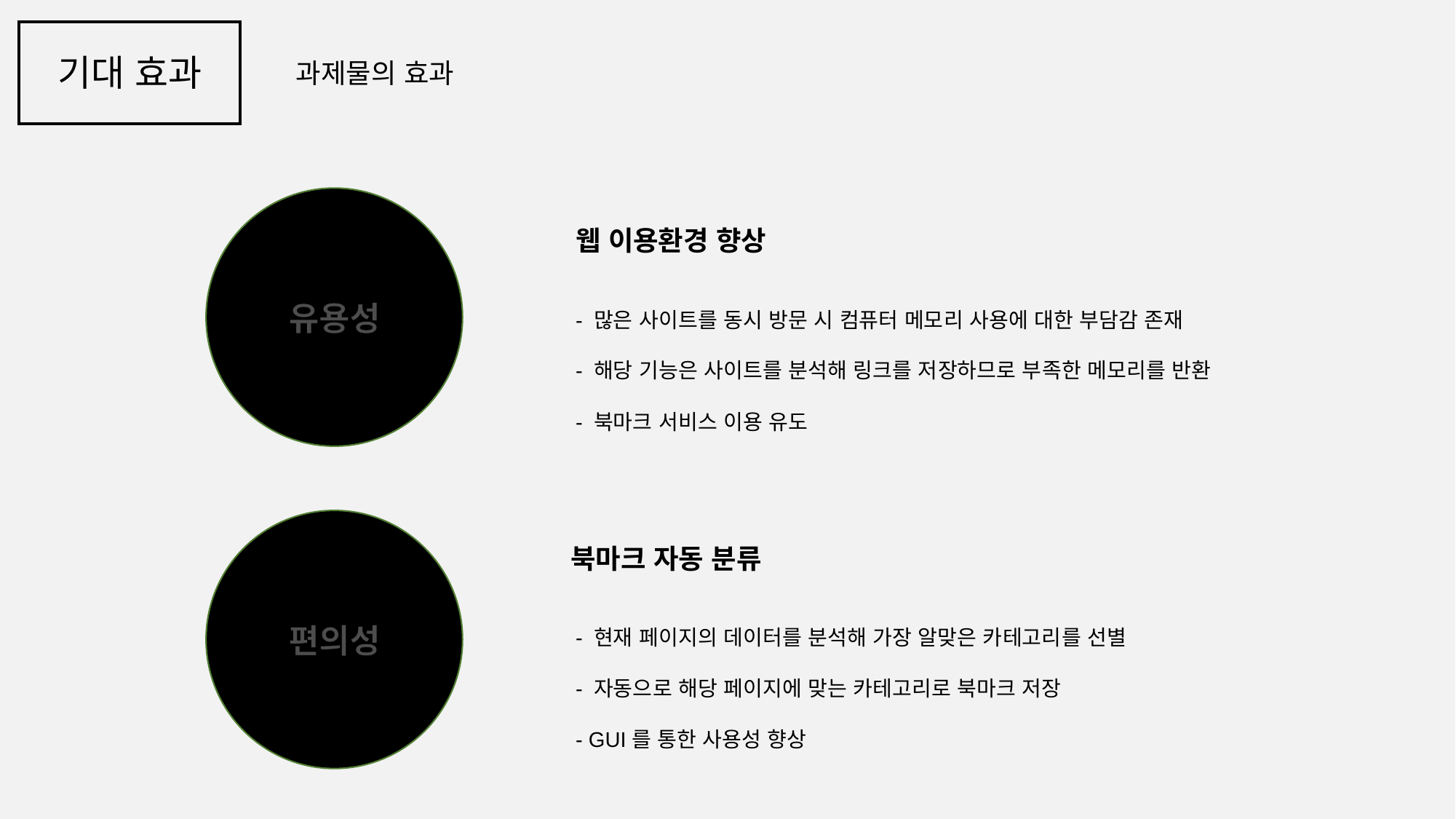

기대 효과
과제물의 효과
유용성
웹 이용환경 향상
- 많은 사이트를 동시 방문 시 컴퓨터 메모리 사용에 대한 부담감 존재
- 해당 기능은 사이트를 분석해 링크를 저장하므로 부족한 메모리를 반환
- 북마크 서비스 이용 유도
편의성
북마크 자동 분류
- 현재 페이지의 데이터를 분석해 가장 알맞은 카테고리를 선별
- 자동으로 해당 페이지에 맞는 카테고리로 북마크 저장
- GUI를 통한 사용성 향상